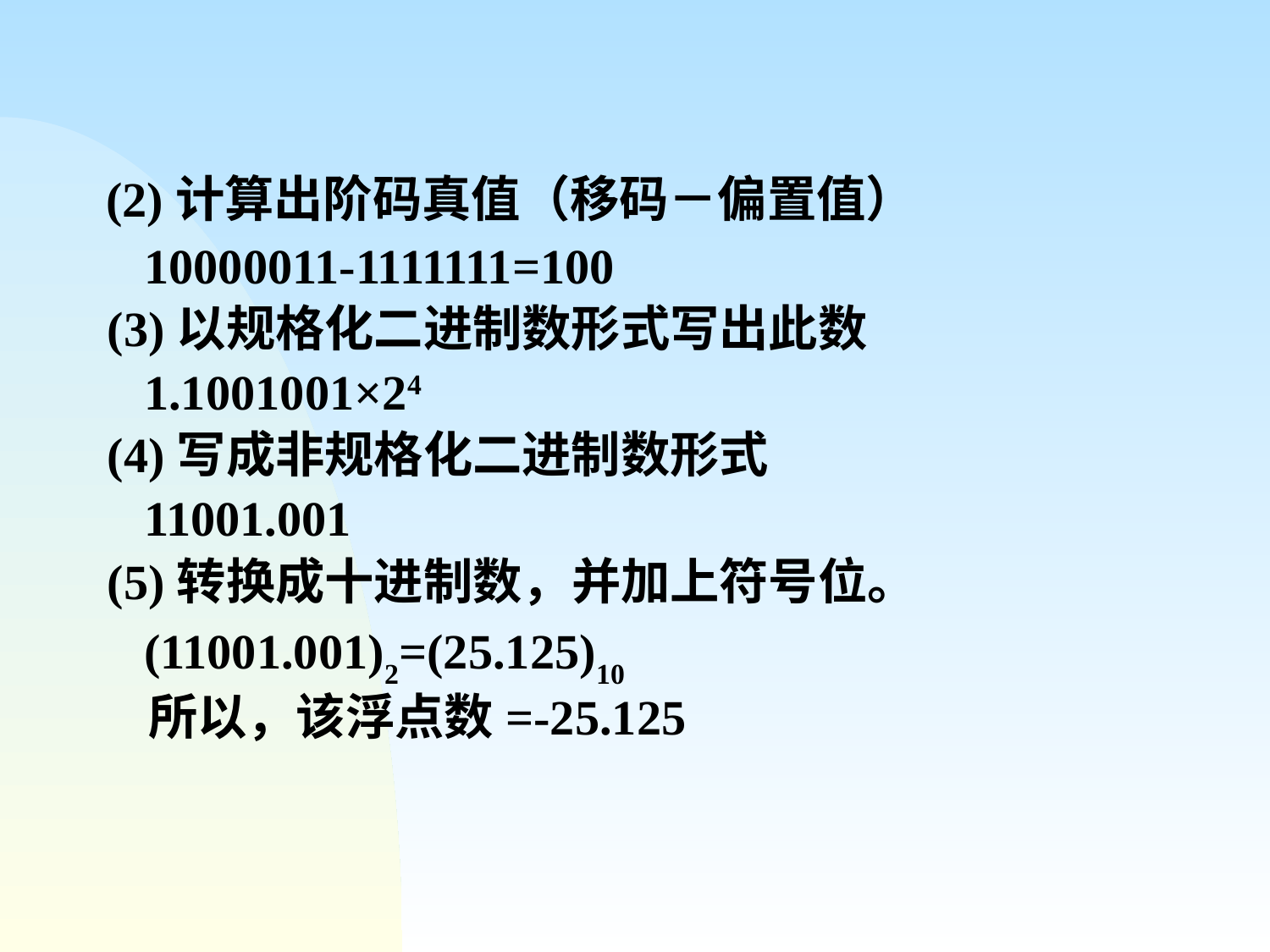

(2)计算出阶码真值（移码－偏置值）
       10000011-1111111=100
    (3)以规格化二进制数形式写出此数
       1.1001001×24
    (4)写成非规格化二进制数形式
       11001.001
    (5)转换成十进制数，并加上符号位。
       (11001.001)2=(25.125)10
       所以，该浮点数=-25.125